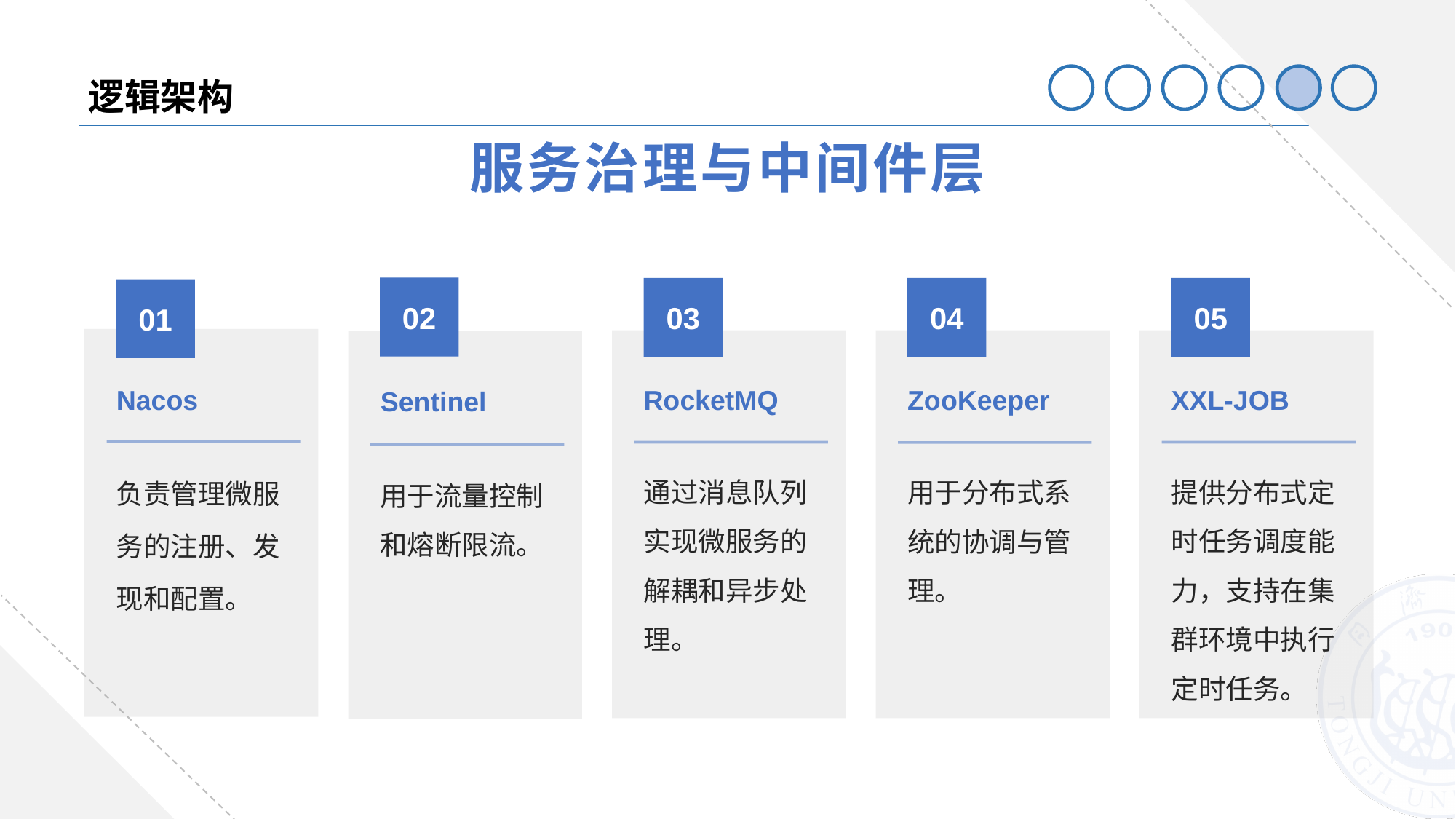

逻辑架构

服务治理与中间件层
02
03
04
05
01

RocketMQ
XXL-JOB
Nacos
ZooKeeper
Sentinel
负责管理微服务的注册、发现和配置。
通过消息队列实现微服务的解耦和异步处理。

提供分布式定时任务调度能力，支持在集群环境中执行定时任务。
用于分布式系统的协调与管理。
用于流量控制和熔断限流。